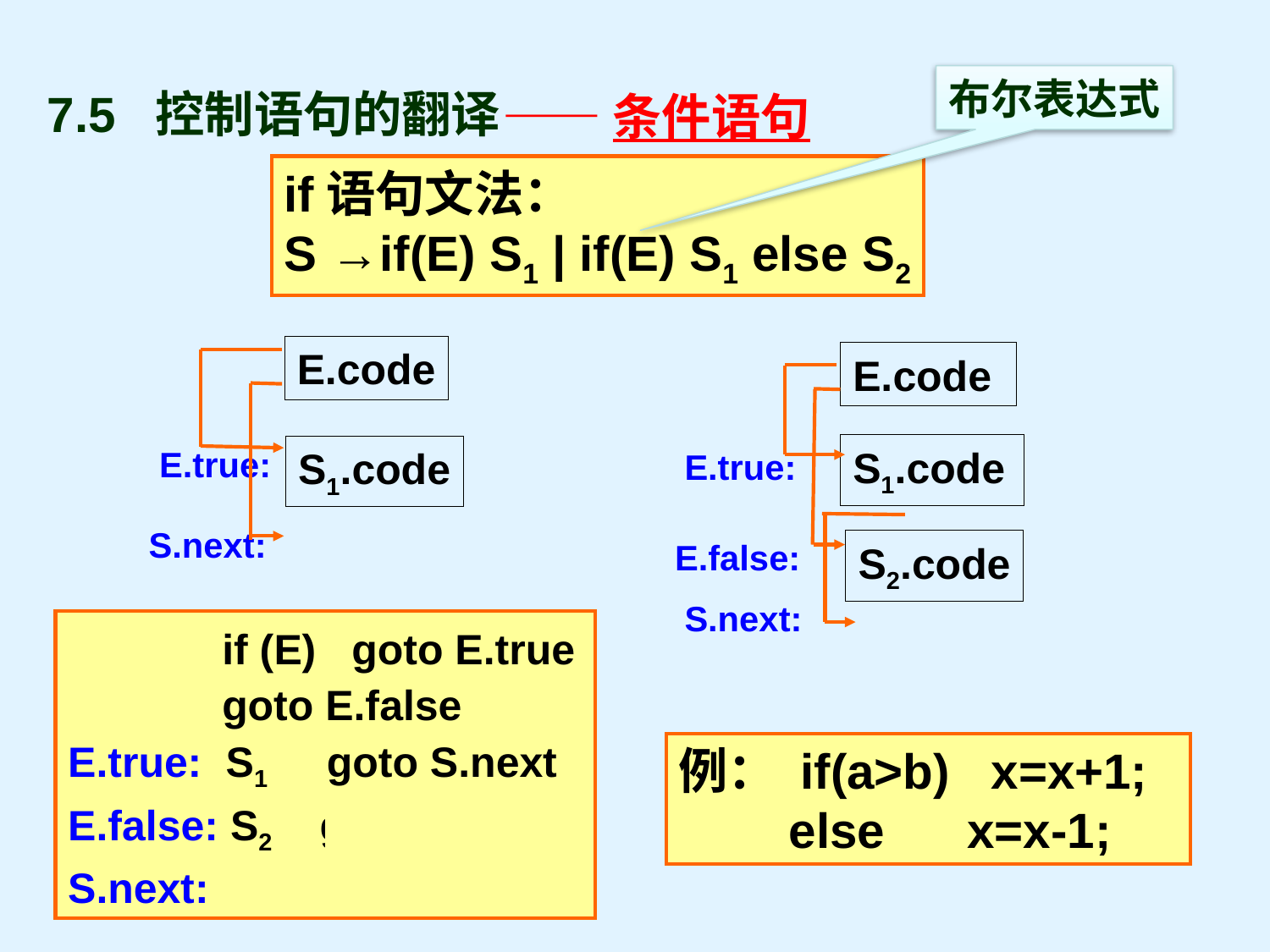

布尔表达式
7.5  控制语句的翻译
——条件语句
if语句文法：
S →if(E) S1 | if(E) S1 else S2
E.code
E.code
S1.code
E.true:
S1.code
E.true:
S.next:
E.false:
S2.code
S.next:
             if (E)   goto E.true
             goto E.false
E.true:  S1     goto S.next
E.false: S2       goto S.next
S.next:
例： if(a>b)   x=x+1;
        else      x=x-1;